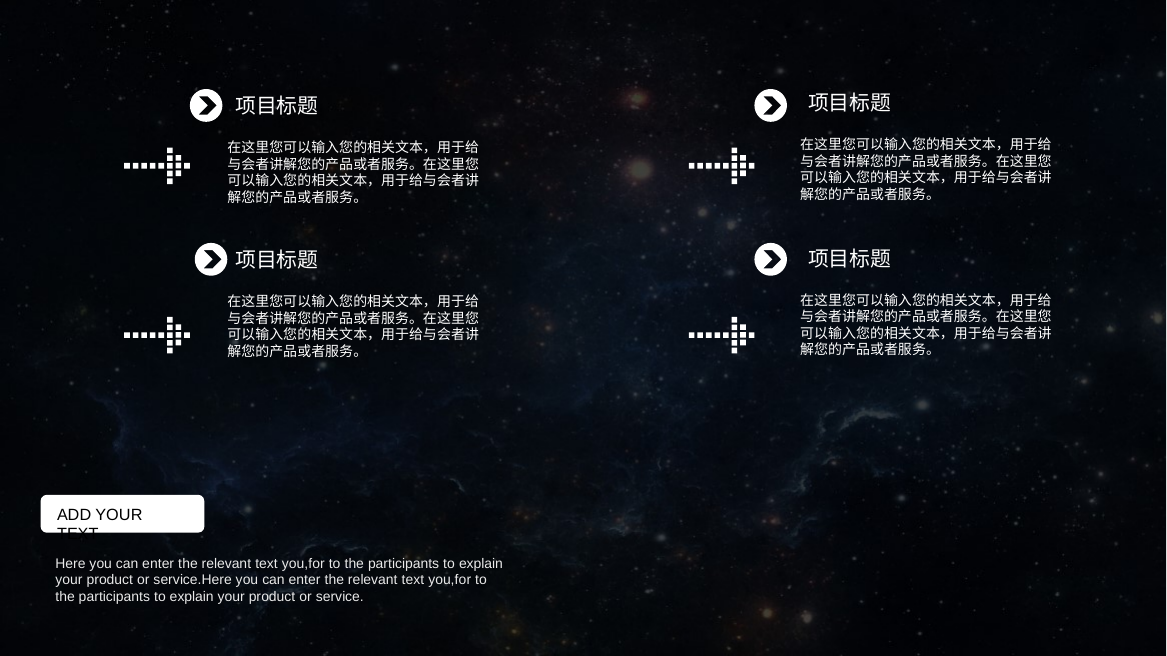

项目标题
项目标题

在这里您可以输入您的相关文本，用于给与会者讲解您的产品或者服务。在这里您可以输入您的相关文本，用于给与会者讲解您的产品或者服务。
在这里您可以输入您的相关文本，用于给与会者讲解您的产品或者服务。在这里您可以输入您的相关文本，用于给与会者讲解您的产品或者服务。

项目标题
项目标题

在这里您可以输入您的相关文本，用于给与会者讲解您的产品或者服务。在这里您可以输入您的相关文本，用于给与会者讲解您的产品或者服务。
在这里您可以输入您的相关文本，用于给与会者讲解您的产品或者服务。在这里您可以输入您的相关文本，用于给与会者讲解您的产品或者服务。

ADD YOUR TEXT
Here you can enter the relevant text you,for to the participants to explain your product or service.Here you can enter the relevant text you,for to the participants to explain your product or service.